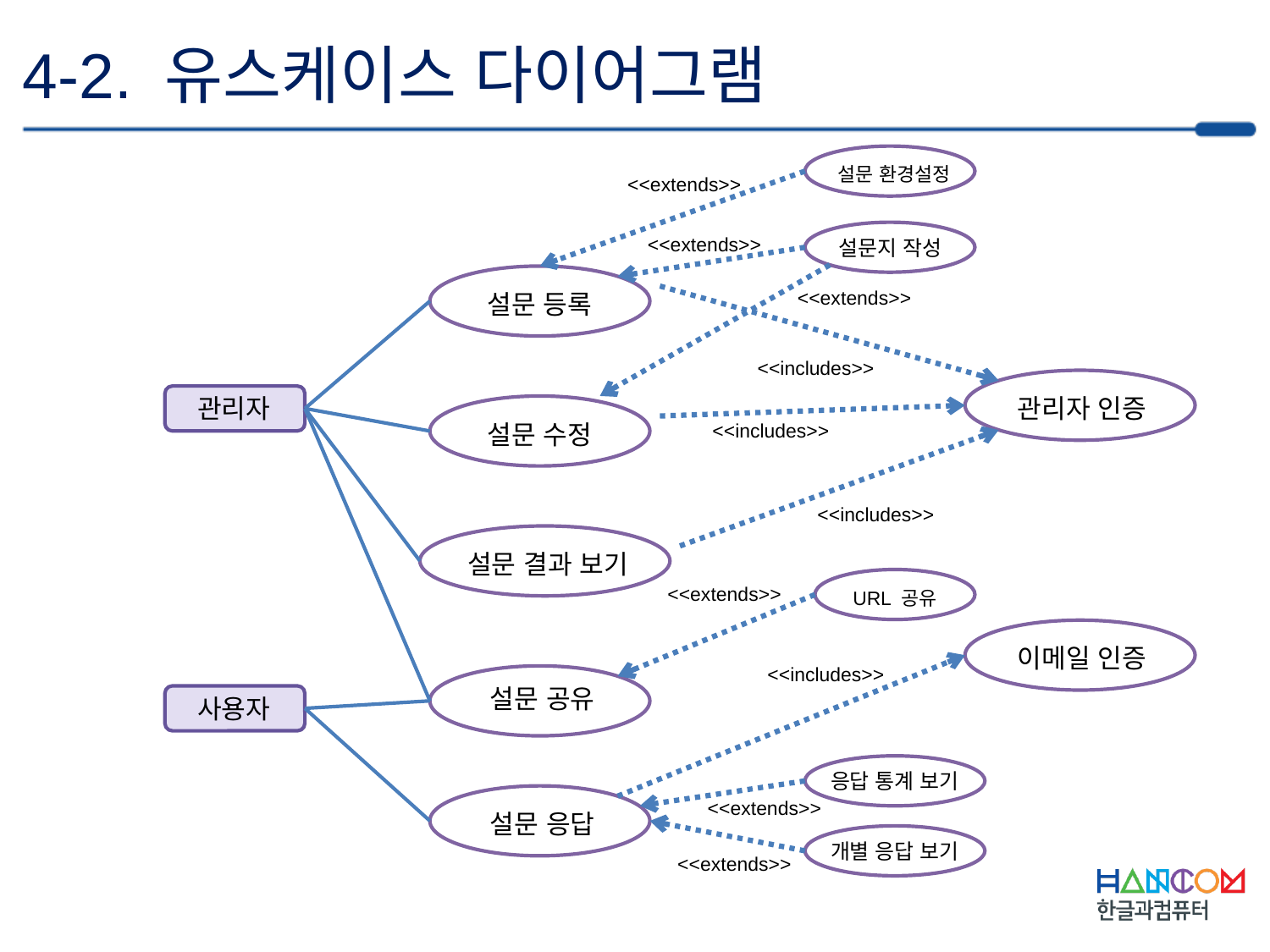

4-2. 유스케이스 다이어그램

설문 환경설정
<<extends>>

<<extends>>
설문지 작성

<<extends>>
설문 등록
<<includes>>

관리자

관리자 인증

설문 수정
<<includes>>
<<includes>>

설문 결과 보기

<<extends>>
URL 공유

이메일 인증
<<includes>>

설문 공유

사용자

응답 통계 보기

<<extends>>
설문 응답

개별 응답 보기
<<extends>>